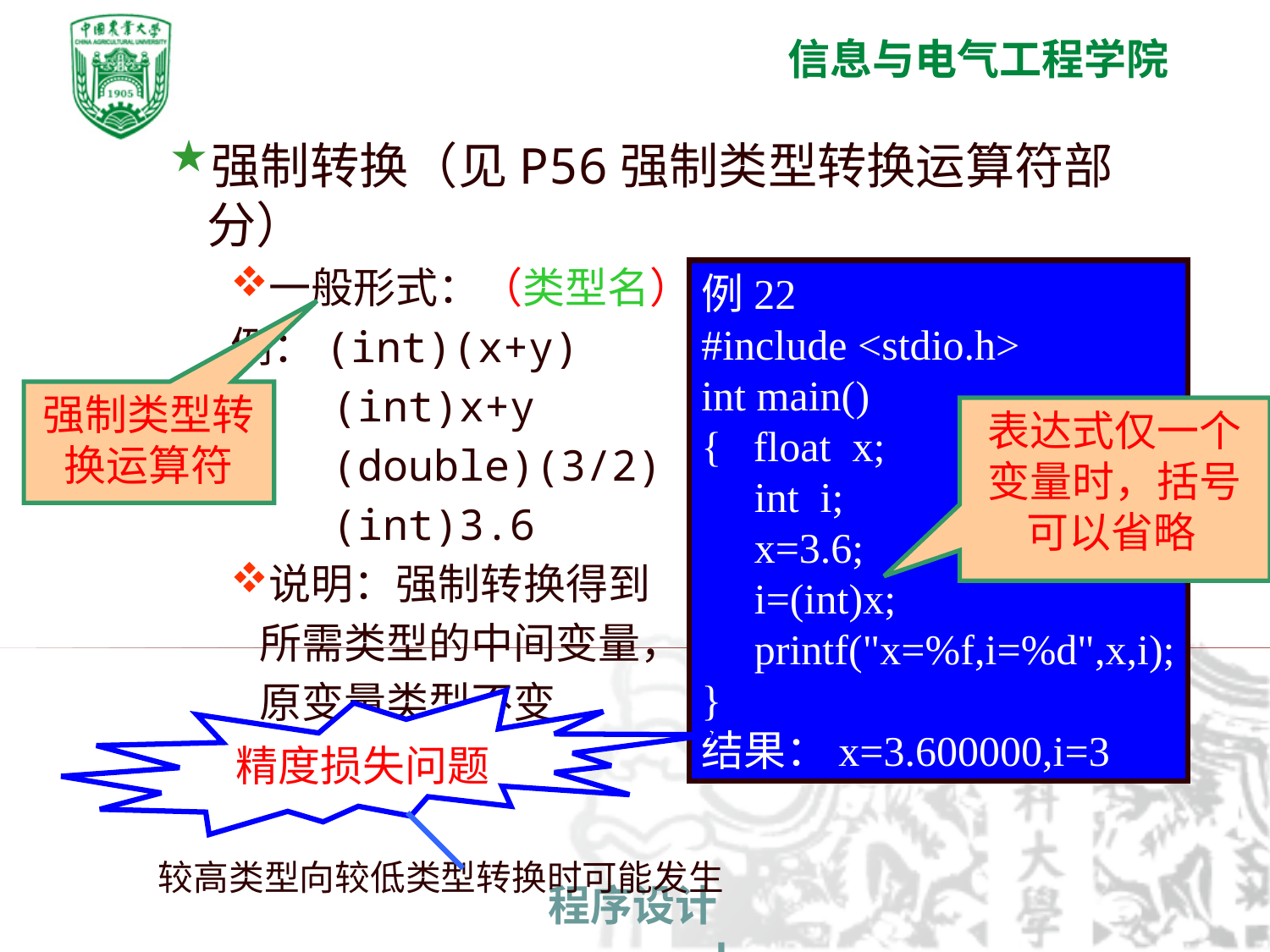

强制转换（见P56强制类型转换运算符部分）
一般形式：（类型名）（表达式）
例：(int)(x+y)
    (int)x+y
    (double)(3/2)
    (int)3.6
说明：强制转换得到
  所需类型的中间变量，
  原变量类型不变
例22
#include <stdio.h>
int main()
{   float  x;
     int  i;
     x=3.6;
     i=(int)x;
     printf("x=%f,i=%d",x,i);
}
结果：x=3.600000,i=3
强制类型转换运算符
表达式仅一个变量时，括号可以省略
精度损失问题

较高类型向较低类型转换时可能发生